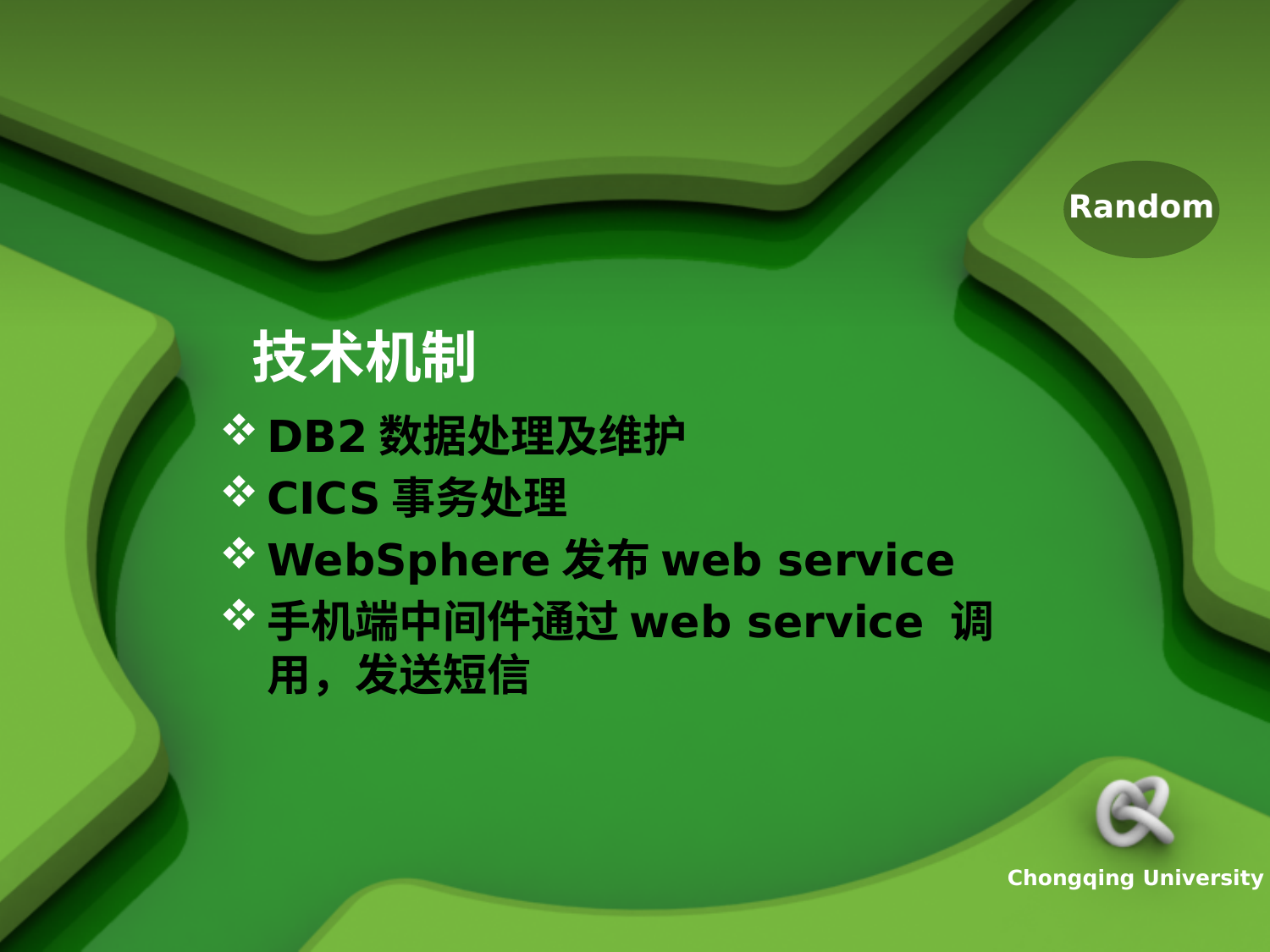

# 技术机制
DB2数据处理及维护
CICS事务处理
WebSphere发布web service
手机端中间件通过web service 调用，发送短信